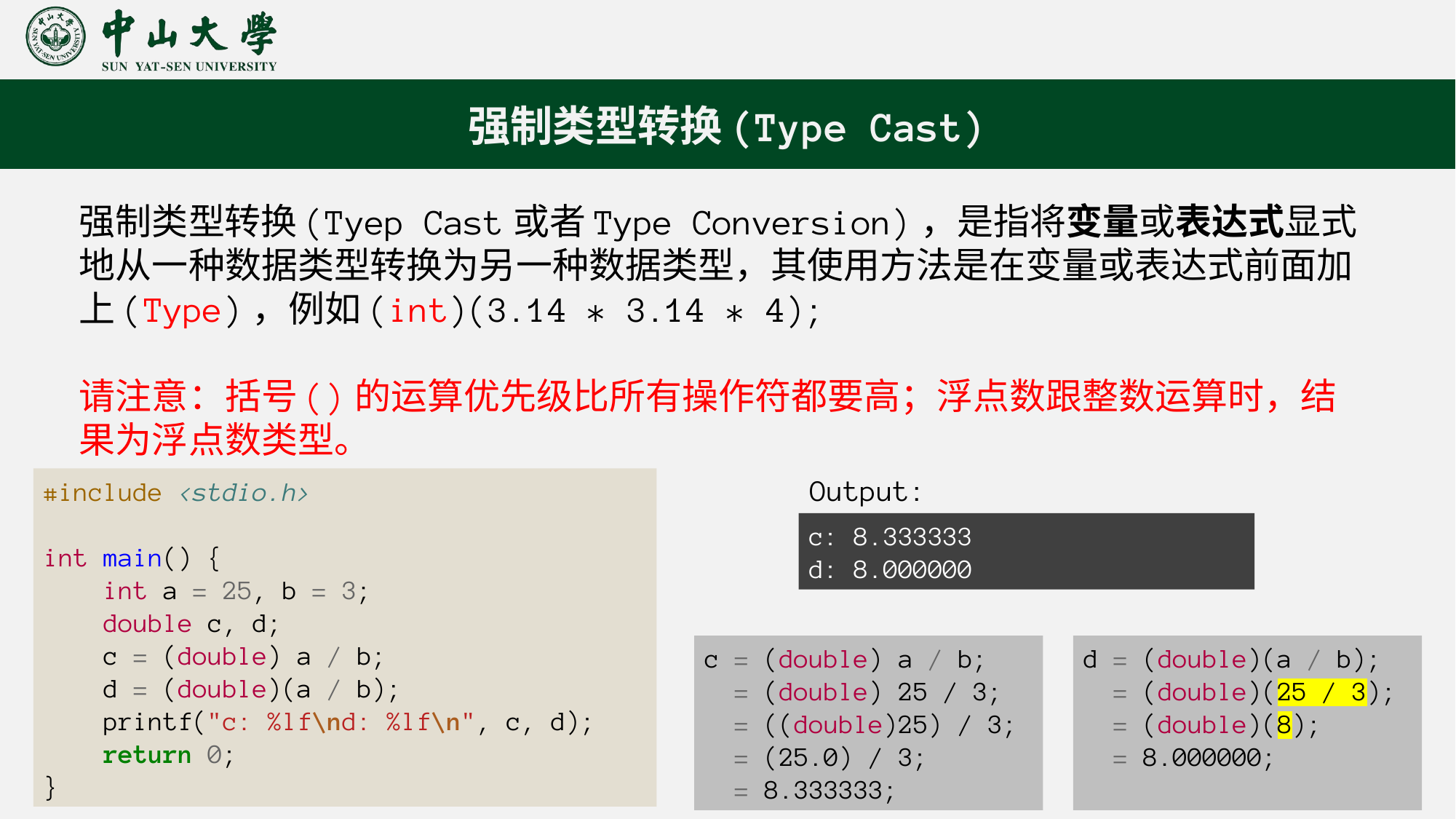

强制类型转换(Type Cast)
强制类型转换(Tyep Cast或者Type Conversion)，是指将变量或表达式显式地从一种数据类型转换为另一种数据类型，其使用方法是在变量或表达式前面加上(Type)，例如(int)(3.14 * 3.14 * 4);
请注意：括号()的运算优先级比所有操作符都要高；浮点数跟整数运算时，结果为浮点数类型。
Output:
#include <stdio.h>

int main() {
    int a = 25, b = 3;
    double c, d;
    c = (double) a / b;
    d = (double)(a / b);
    printf("c: %lf\nd: %lf\n", c, d);
    return 0;
}
c: 8.333333
d: 8.000000
c = (double) a / b;
  = (double) 25 / 3;
  = ((double)25) / 3;
  = (25.0) / 3;
  = 8.333333;
d = (double)(a / b);
  = (double)(25 / 3);
  = (double)(8);
  = 8.000000;